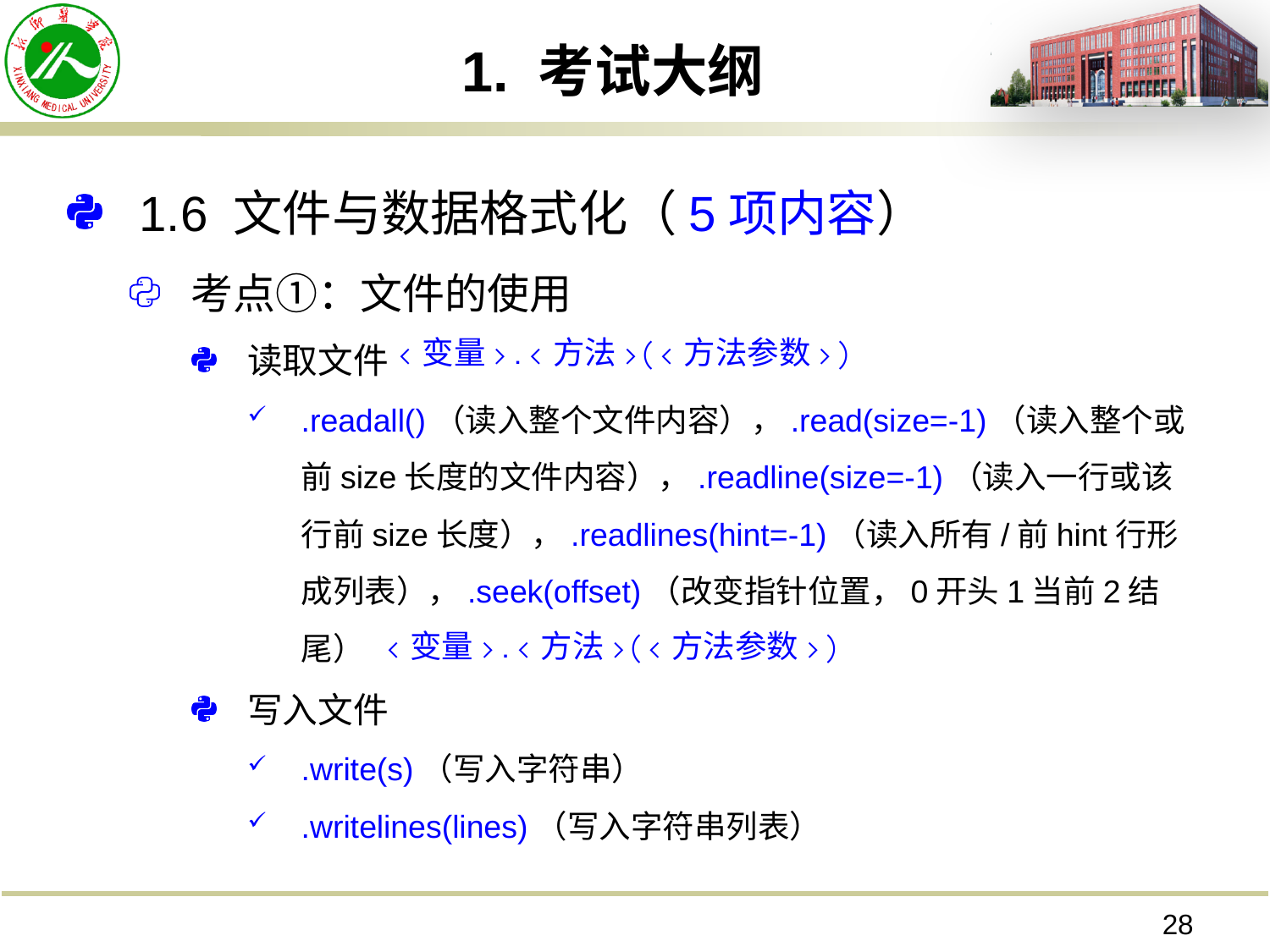

# 1. 考试大纲
1.6 文件与数据格式化（5项内容）
考点①：文件的使用
读取文件
.readall()（读入整个文件内容），.read(size=-1)（读入整个或前size长度的文件内容），.readline(size=-1)（读入一行或该行前size长度），.readlines(hint=-1)（读入所有/前hint行形成列表），.seek(offset)（改变指针位置，0开头1当前2结尾）
写入文件
.write(s)（写入字符串）
.writelines(lines)（写入字符串列表）
<变量>.<方法>(<方法参数>)
<变量>.<方法>(<方法参数>)
28